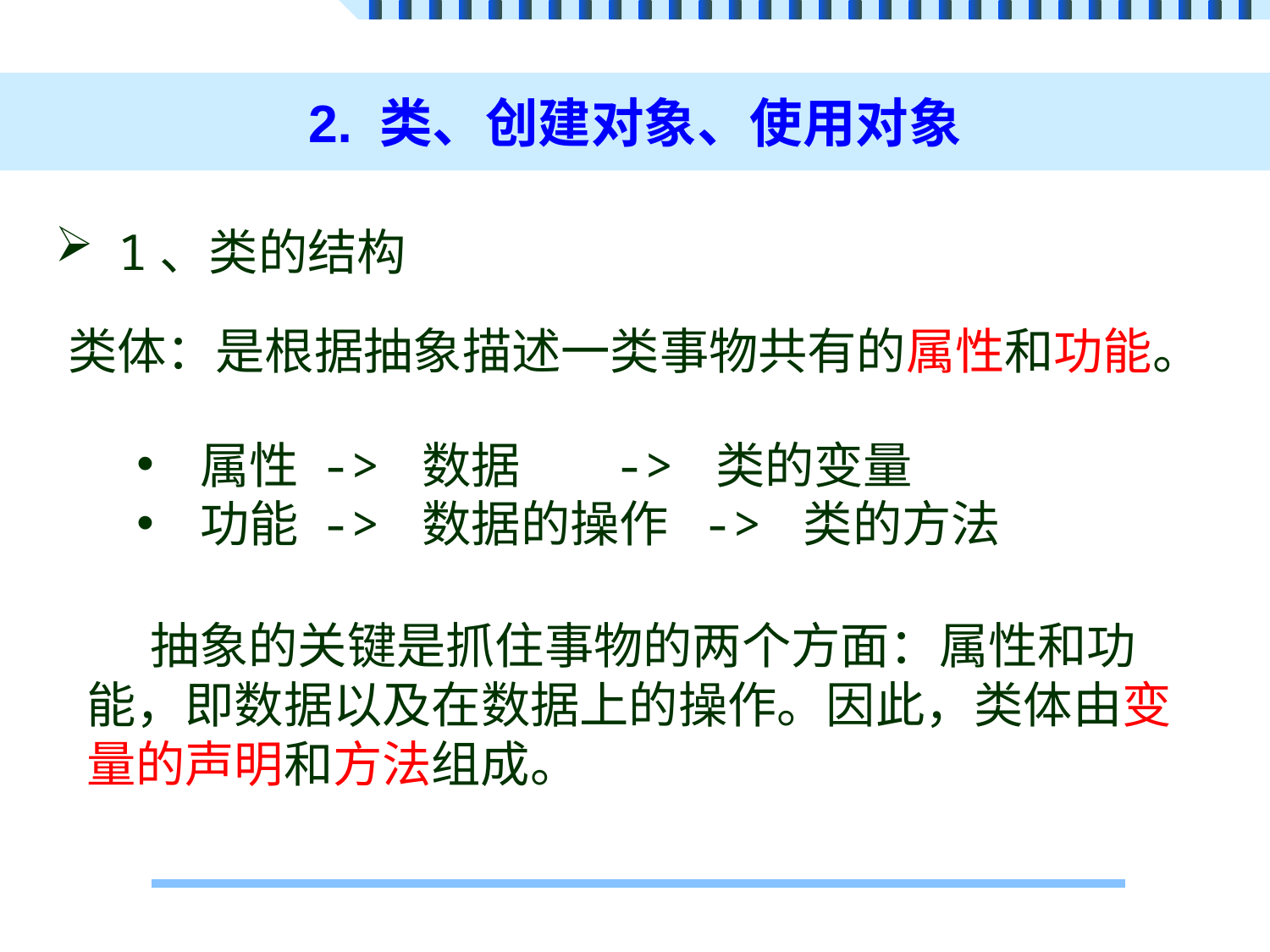

# 2. 类、创建对象、使用对象
1、类的结构
类体：是根据抽象描述一类事物共有的属性和功能。
属性 -> 数据 	  -> 类的变量
功能 -> 数据的操作  -> 类的方法
抽象的关键是抓住事物的两个方面：属性和功能，即数据以及在数据上的操作。因此，类体由变量的声明和方法组成。